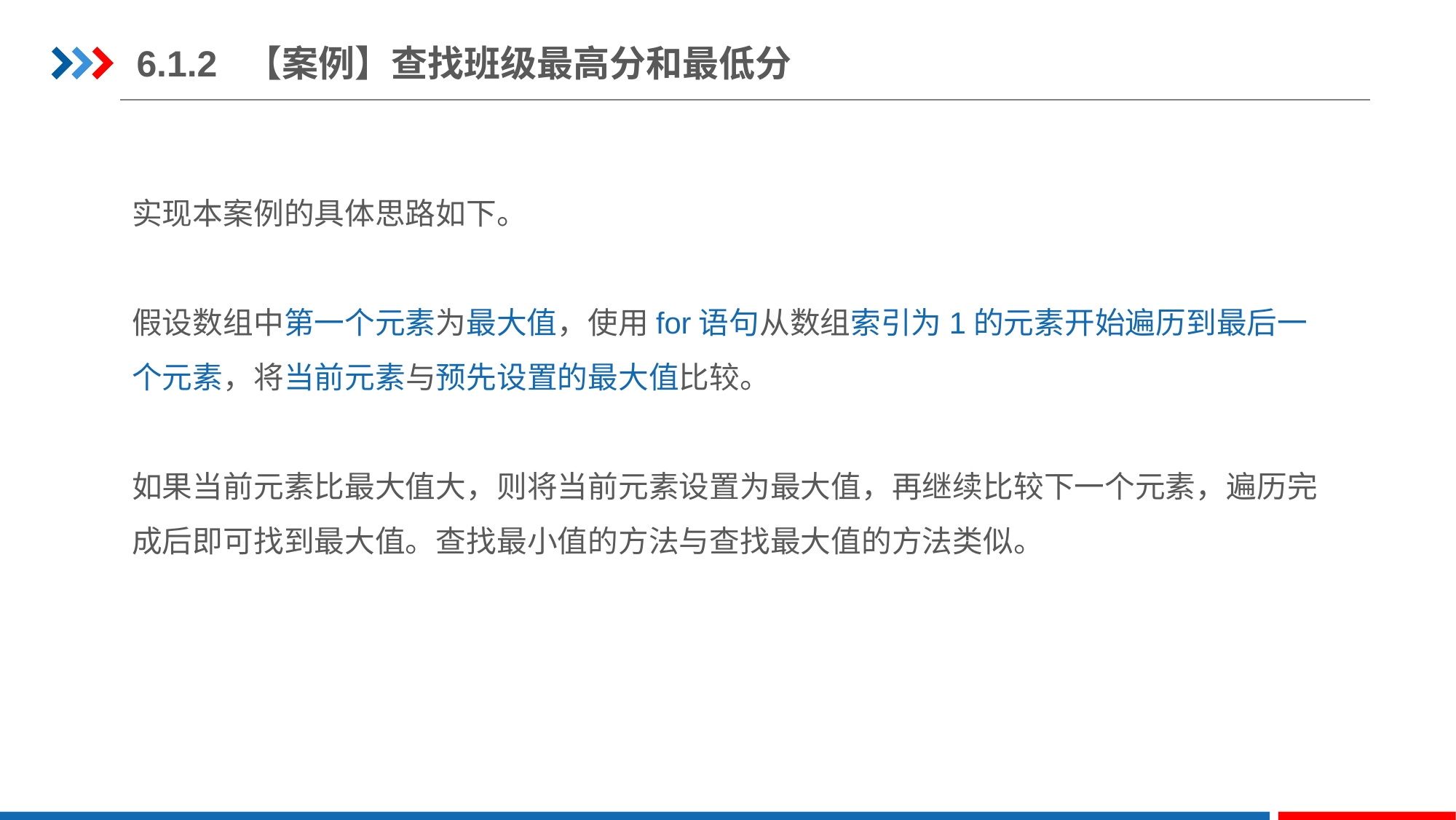

6.1.2	【案例】查找班级最高分和最低分
实现本案例的具体思路如下。

假设数组中第一个元素为最大值，使用for语句从数组索引为1的元素开始遍历到最后一个元素，将当前元素与预先设置的最大值比较。

如果当前元素比最大值大，则将当前元素设置为最大值，再继续比较下一个元素，遍历完成后即可找到最大值。查找最小值的方法与查找最大值的方法类似。